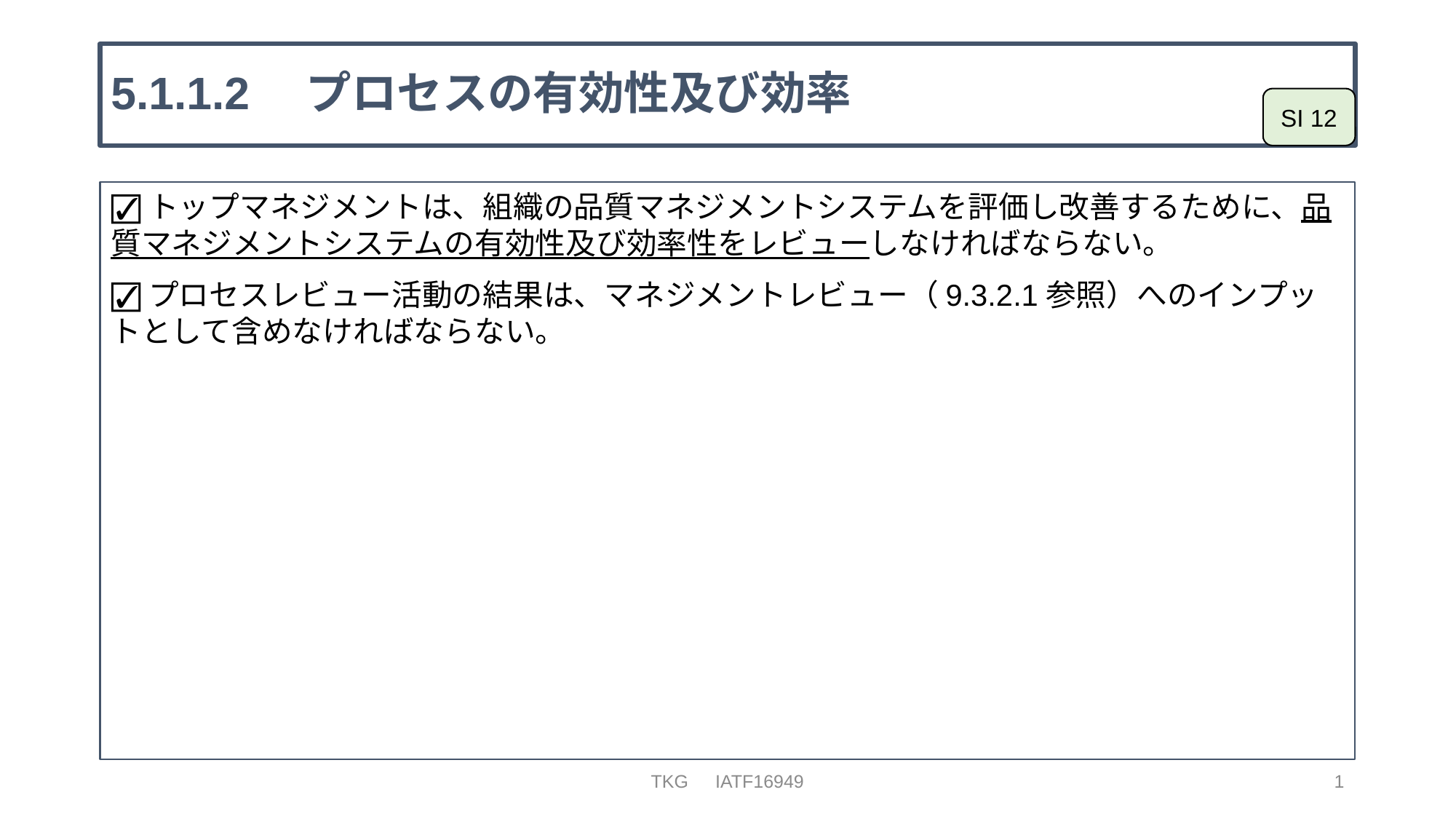

# 5.1.1.2　プロセスの有効性及び効率
SI 12
☑トップマネジメントは、組織の品質マネジメントシステムを評価し改善するために、品質マネジメントシステムの有効性及び効率性をレビューしなければならない。
☑プロセスレビュー活動の結果は、マネジメントレビュー（9.3.2.1参照）へのインプットとして含めなければならない。

TKG　IATF16949
1